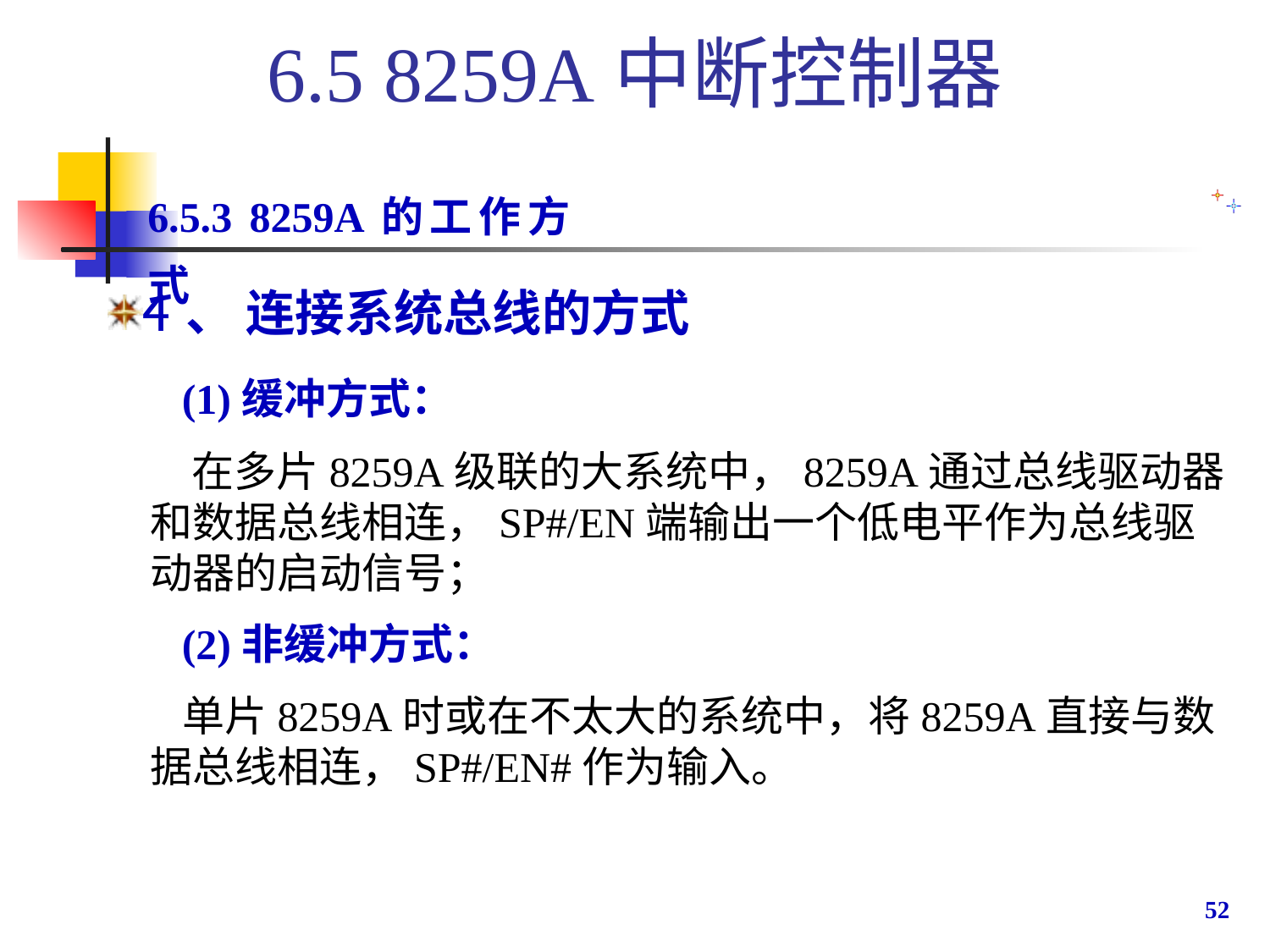

6.5 8259A中断控制器
6.5.3 8259A的工作方式
4、 连接系统总线的方式
         (1)缓冲方式：
          在多片8259A级联的大系统中，8259A通过总线驱动器和数据总线相连，SP#/EN端输出一个低电平作为总线驱动器的启动信号；
         (2)非缓冲方式：
         单片8259A时或在不太大的系统中，将8259A直接与数据总线相连，SP#/EN#作为输入。
52